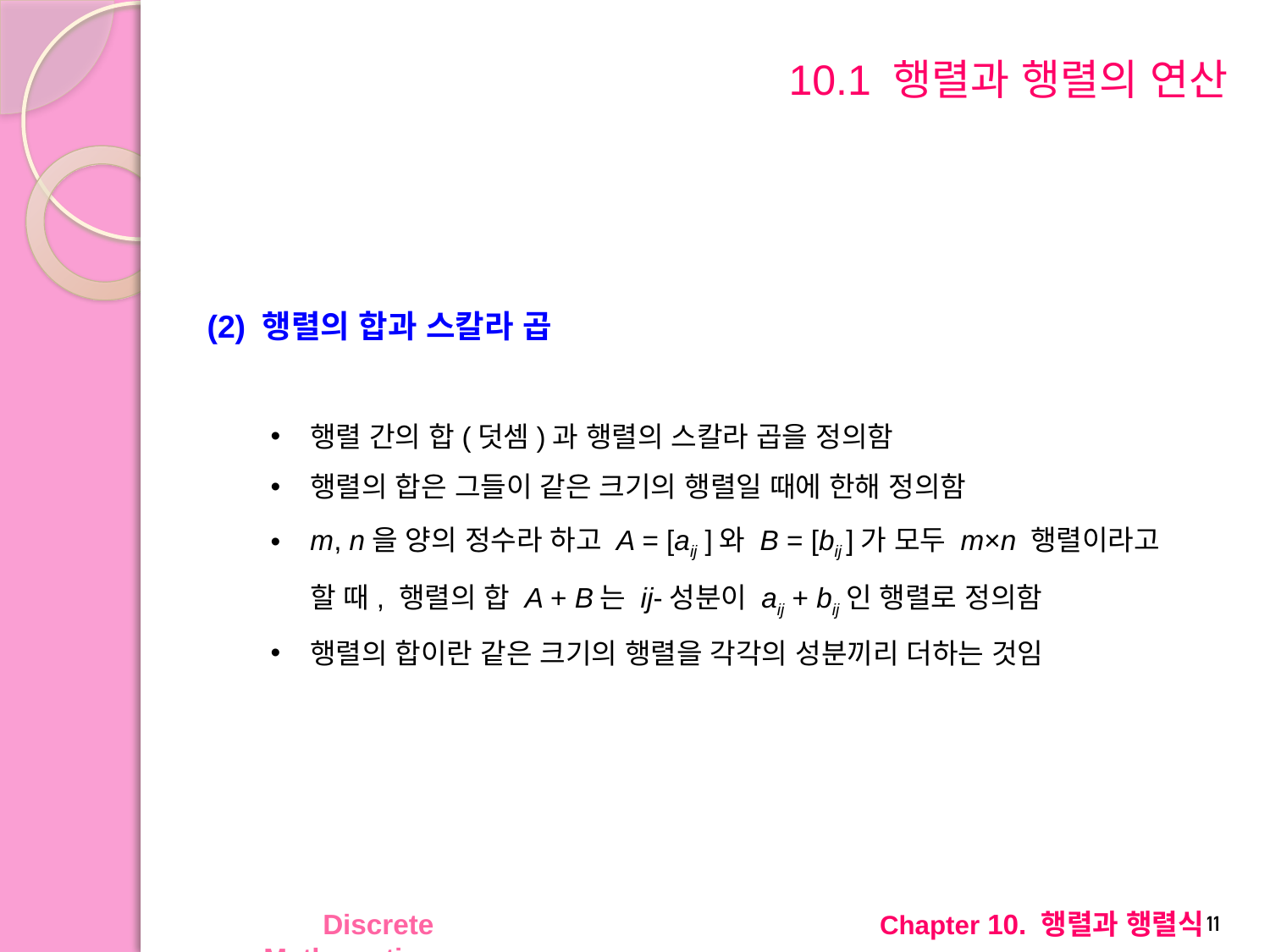

# 10.1 행렬과 행렬의 연산
(2) 행렬의 합과 스칼라 곱

행렬 간의 합(덧셈)과 행렬의 스칼라 곱을 정의함
행렬의 합은 그들이 같은 크기의 행렬일 때에 한해 정의함
m, n을 양의 정수라 하고 A = [aij ]와 B = [bij ]가 모두 m×n 행렬이라고 할 때, 행렬의 합 A + B는 ij-성분이 aij + bij인 행렬로 정의함
행렬의 합이란 같은 크기의 행렬을 각각의 성분끼리 더하는 것임
Discrete Mathematics
Chapter 10. 행렬과 행렬식
11